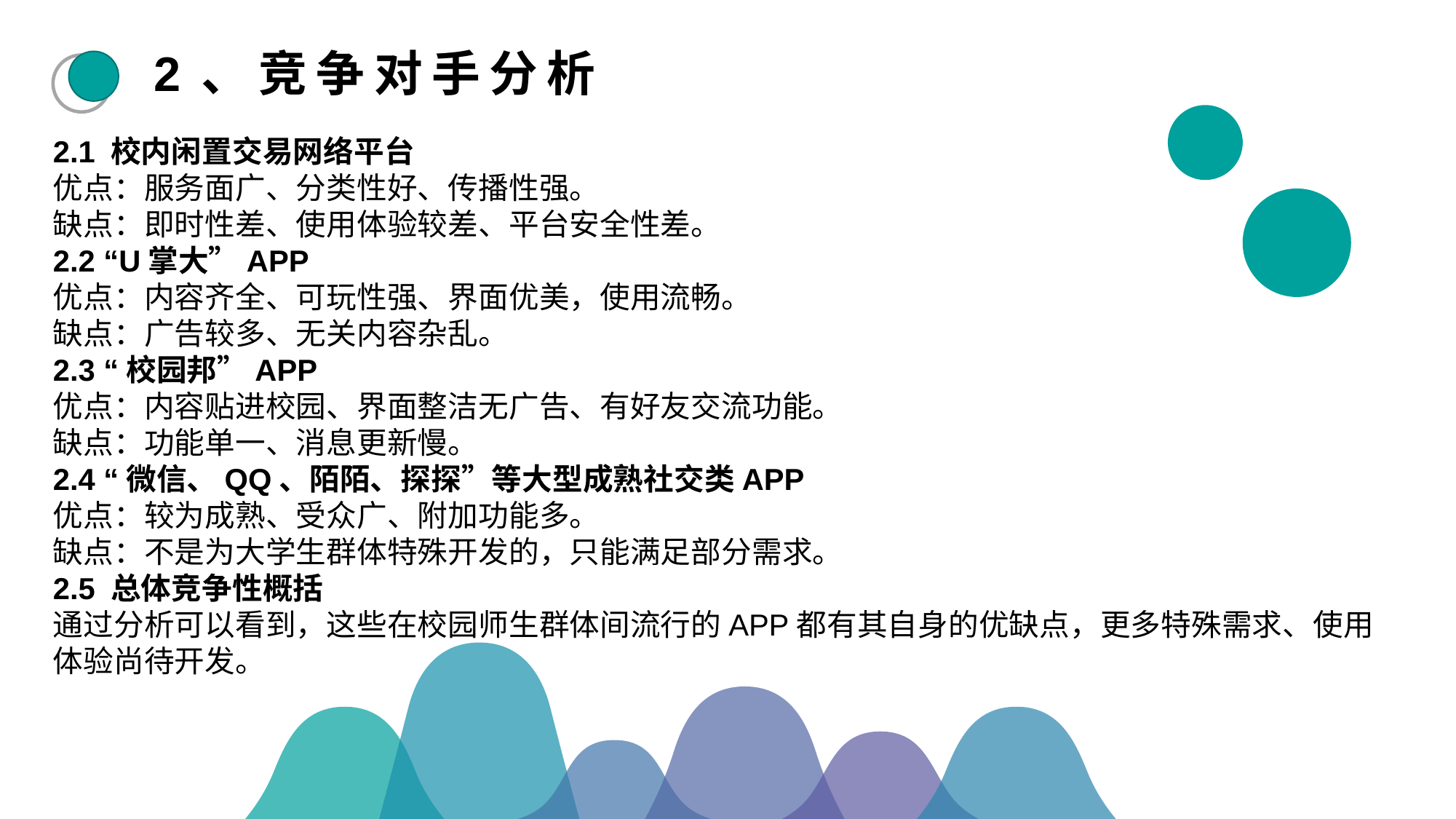

2、竞争对手分析

2.1 校内闲置交易网络平台
优点：服务面广、分类性好、传播性强。
缺点：即时性差、使用体验较差、平台安全性差。
2.2 “U掌大”APP
优点：内容齐全、可玩性强、界面优美，使用流畅。
缺点：广告较多、无关内容杂乱。
2.3 “校园邦”APP
优点：内容贴进校园、界面整洁无广告、有好友交流功能。
缺点：功能单一、消息更新慢。
2.4 “微信、QQ、陌陌、探探”等大型成熟社交类APP
优点：较为成熟、受众广、附加功能多。
缺点：不是为大学生群体特殊开发的，只能满足部分需求。
2.5 总体竞争性概括
通过分析可以看到，这些在校园师生群体间流行的APP都有其自身的优缺点，更多特殊需求、使用体验尚待开发。

245
145
65
80